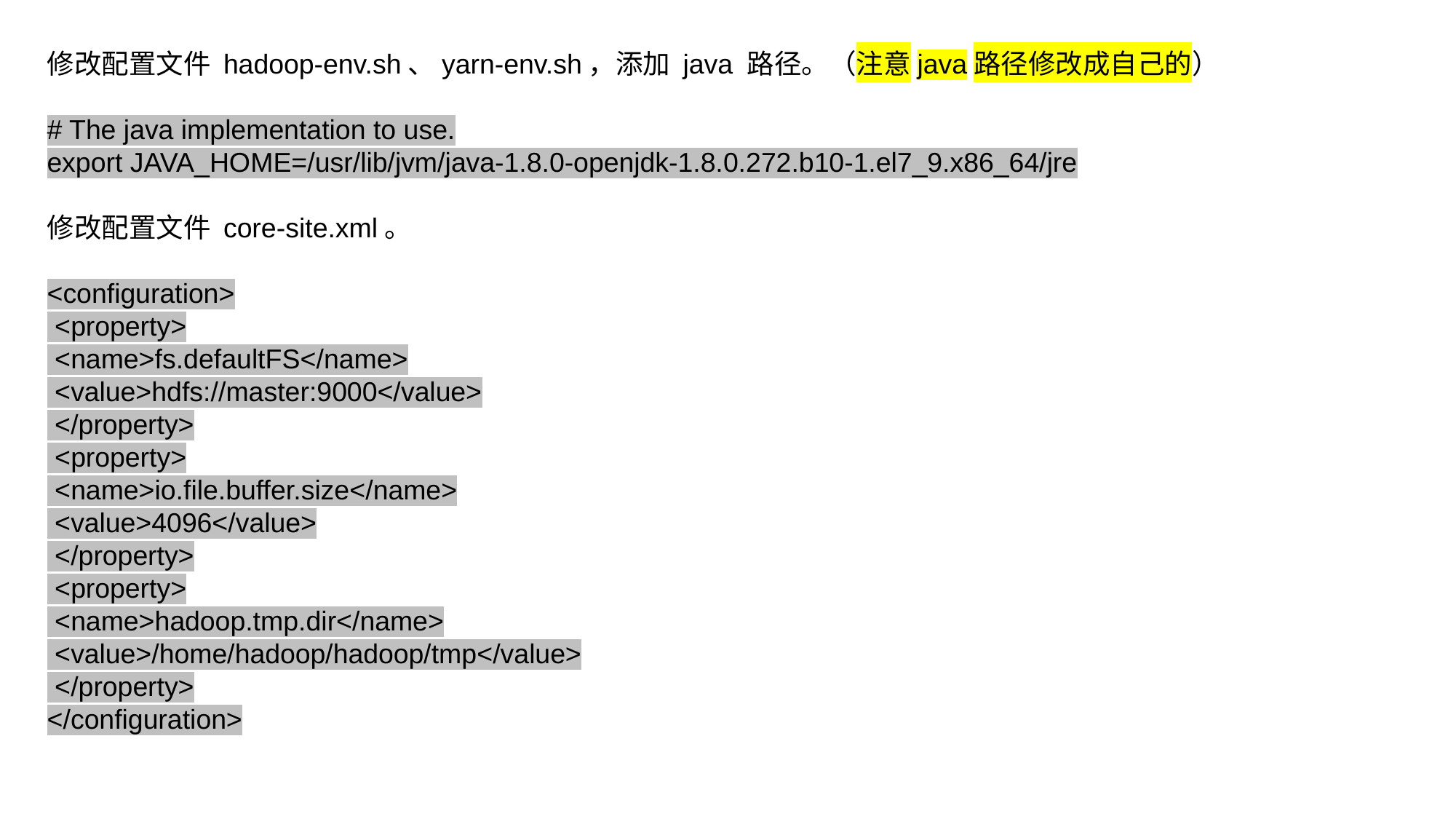

修改配置⽂件 hadoop-env.sh、yarn-env.sh，添加 java 路径。（注意java路径修改成自己的）

# The java implementation to use.
export JAVA_HOME=/usr/lib/jvm/java-1.8.0-openjdk-1.8.0.272.b10-1.el7_9.x86_64/jre

修改配置⽂件 core-site.xml。

<configuration>
 <property>
 <name>fs.defaultFS</name>
 <value>hdfs://master:9000</value>
 </property>
 <property>
 <name>io.file.buffer.size</name>
 <value>4096</value>
 </property>
 <property>
 <name>hadoop.tmp.dir</name>
 <value>/home/hadoop/hadoop/tmp</value>
 </property>
</configuration>